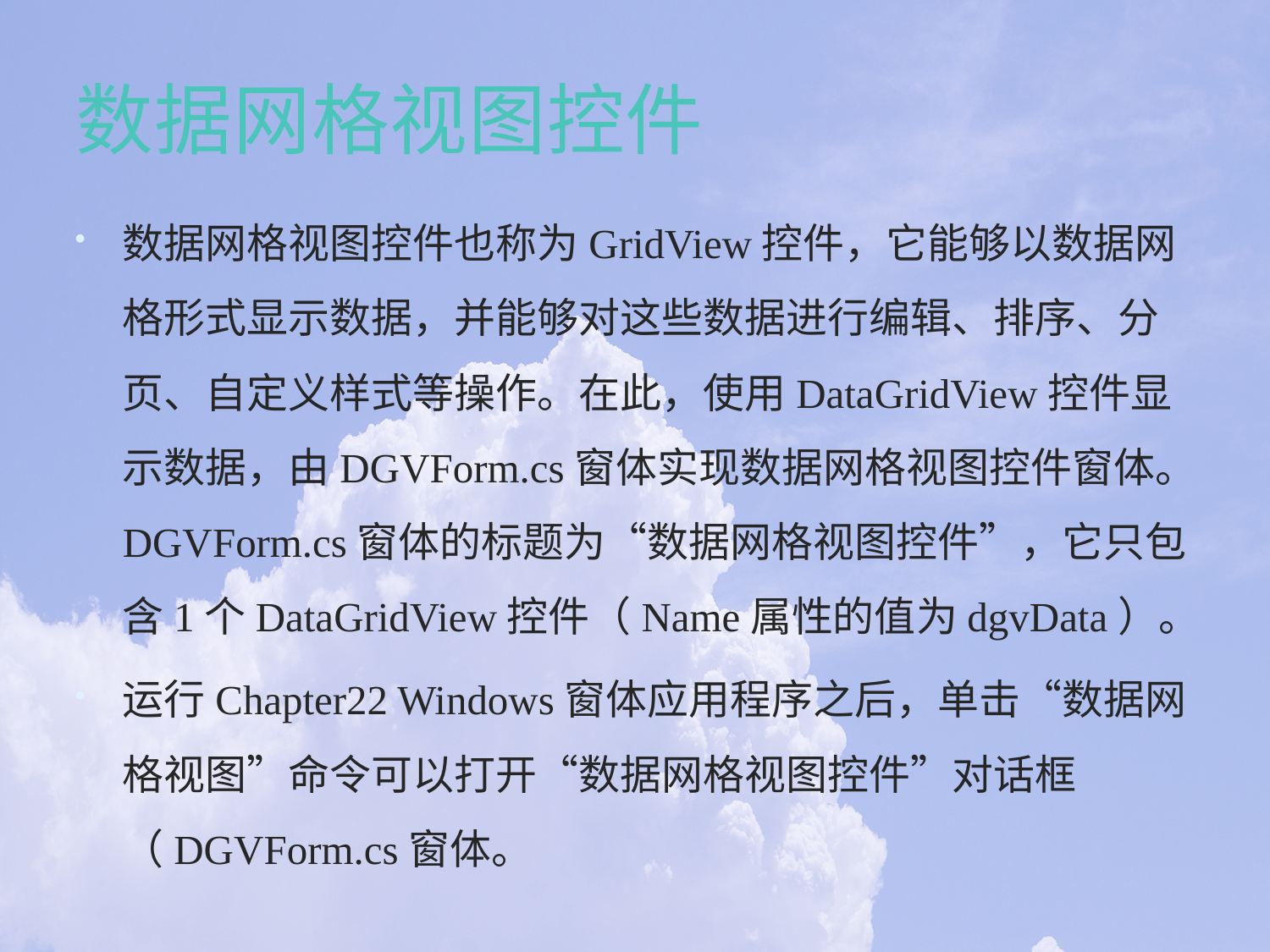

# 数据网格视图控件
数据网格视图控件也称为GridView控件，它能够以数据网格形式显示数据，并能够对这些数据进行编辑、排序、分页、自定义样式等操作。在此，使用DataGridView控件显示数据，由DGVForm.cs窗体实现数据网格视图控件窗体。DGVForm.cs窗体的标题为“数据网格视图控件”，它只包含1个DataGridView控件（Name属性的值为dgvData）。
运行Chapter22 Windows窗体应用程序之后，单击“数据网格视图”命令可以打开“数据网格视图控件”对话框（DGVForm.cs窗体。